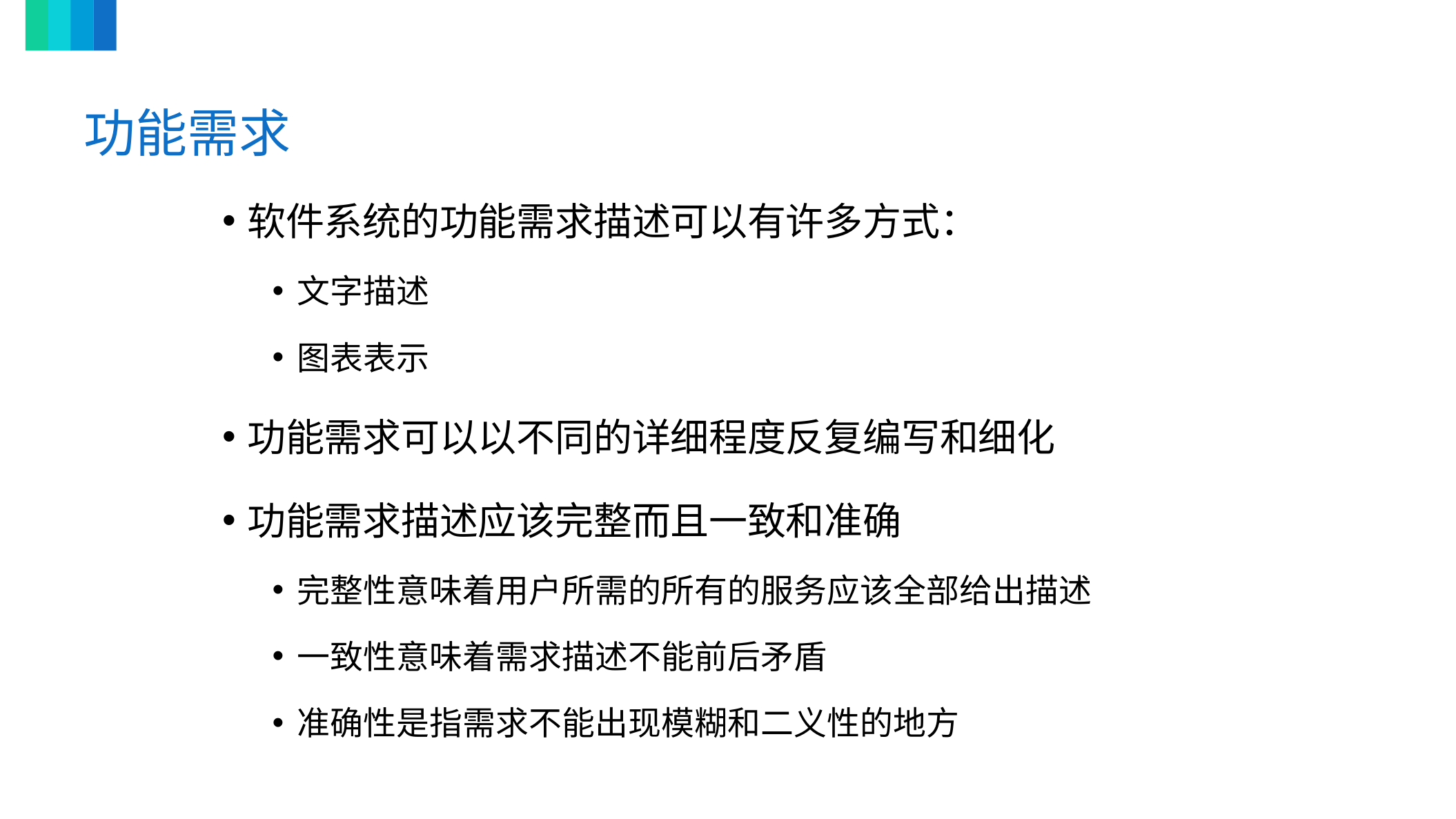

# 功能需求
软件系统的功能需求描述可以有许多方式：
文字描述
图表表示
功能需求可以以不同的详细程度反复编写和细化
功能需求描述应该完整而且一致和准确
完整性意味着用户所需的所有的服务应该全部给出描述
一致性意味着需求描述不能前后矛盾
准确性是指需求不能出现模糊和二义性的地方